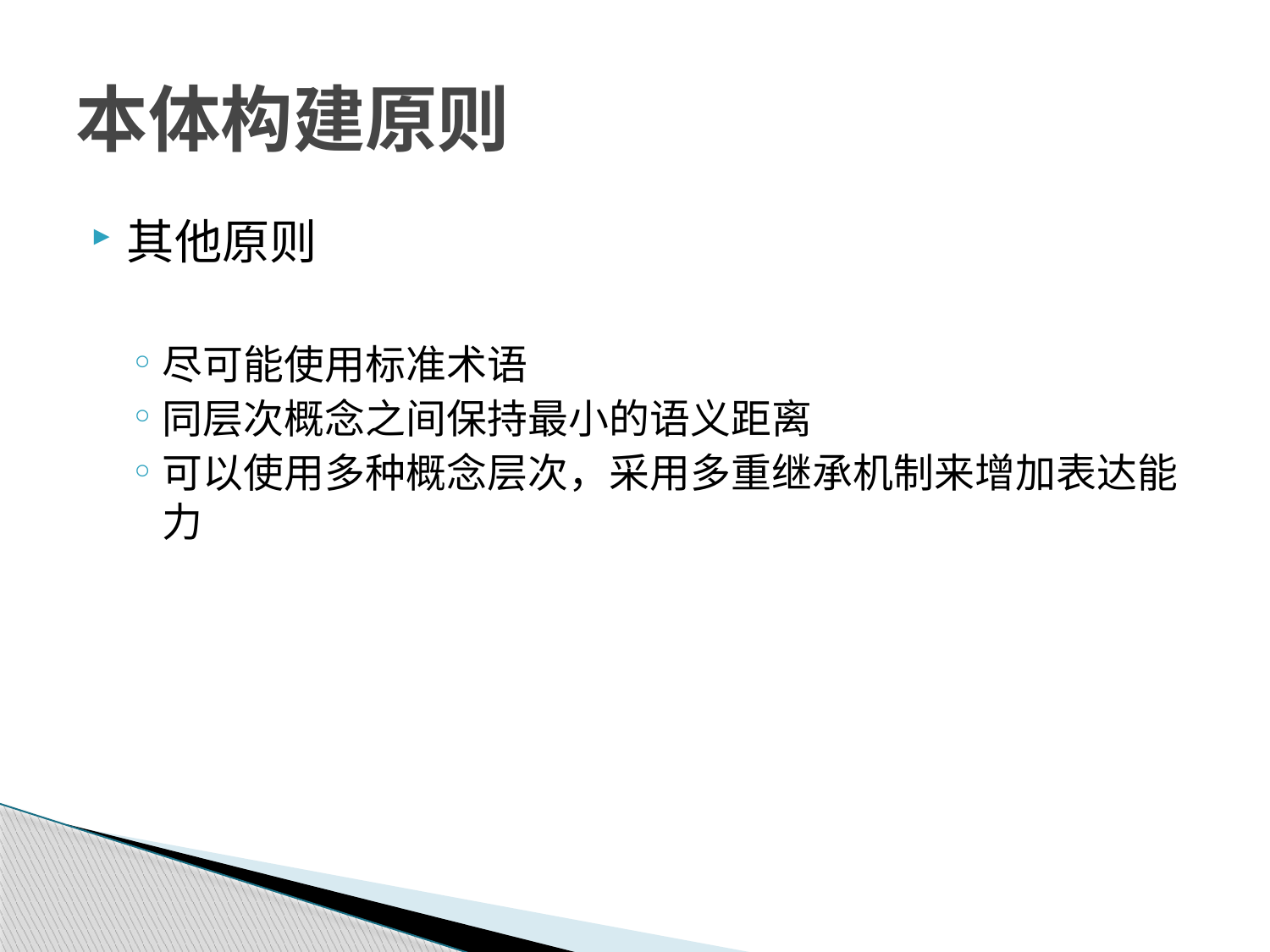

# 本体构建原则
其他原则

尽可能使用标准术语
同层次概念之间保持最小的语义距离
可以使用多种概念层次，采用多重继承机制来增加表达能力